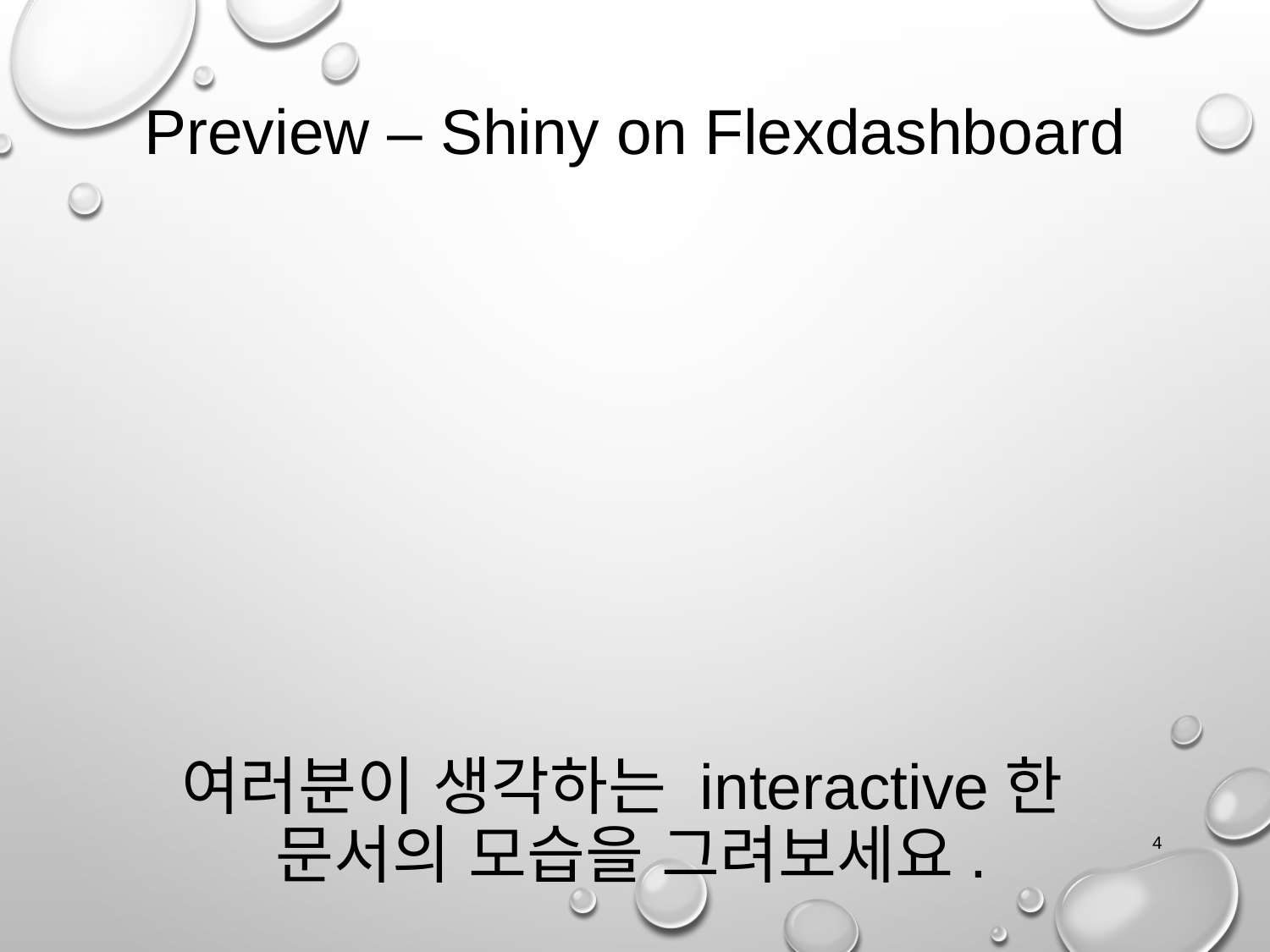

# Preview – Shiny on Flexdashboard
여러분이 생각하는 interactive한
문서의 모습을 그려보세요.
4